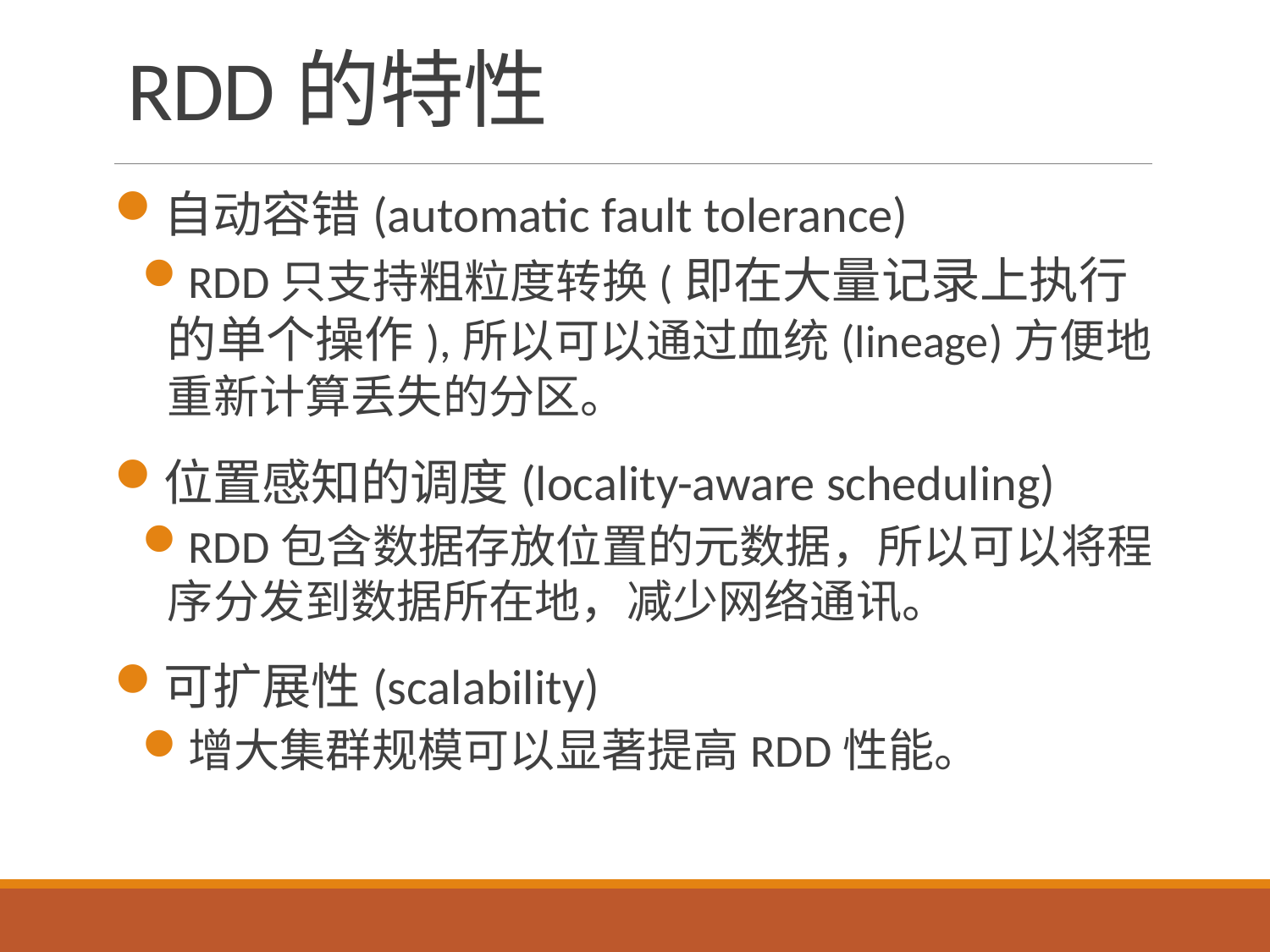

# RDD的特性
自动容错(automatic fault tolerance)
RDD只支持粗粒度转换(即在大量记录上执行的单个操作),所以可以通过血统(lineage)方便地重新计算丢失的分区。
位置感知的调度(locality-aware scheduling)
RDD包含数据存放位置的元数据，所以可以将程序分发到数据所在地，减少网络通讯。
可扩展性(scalability)
增大集群规模可以显著提高RDD性能。